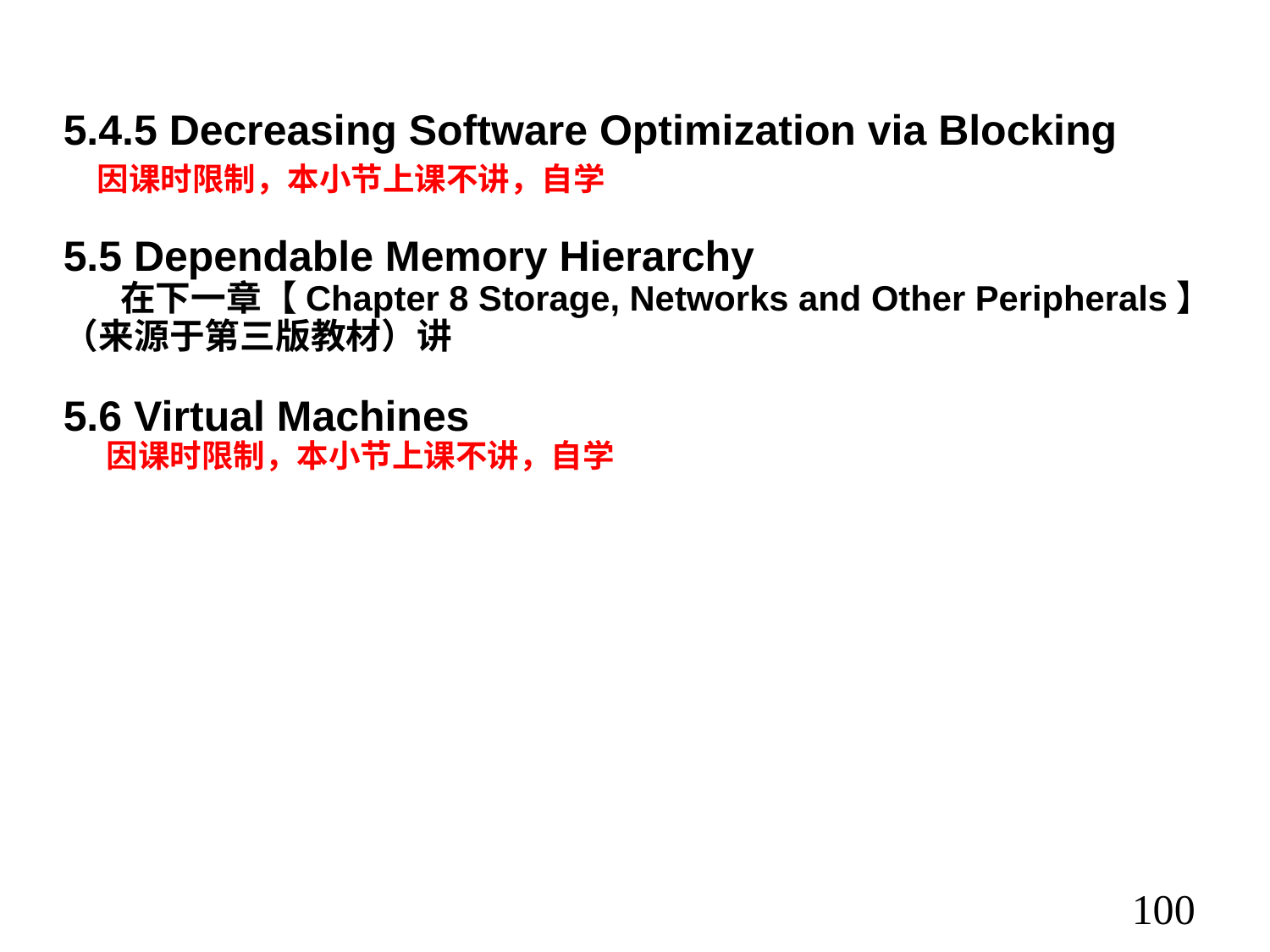

# 5.4.5 Decreasing Software Optimization via Blocking 因课时限制，本小节上课不讲，自学 5.5 Dependable Memory Hierarchy 在下一章【Chapter 8 Storage, Networks and Other Peripherals】（来源于第三版教材）讲 5.6 Virtual Machines 因课时限制，本小节上课不讲，自学